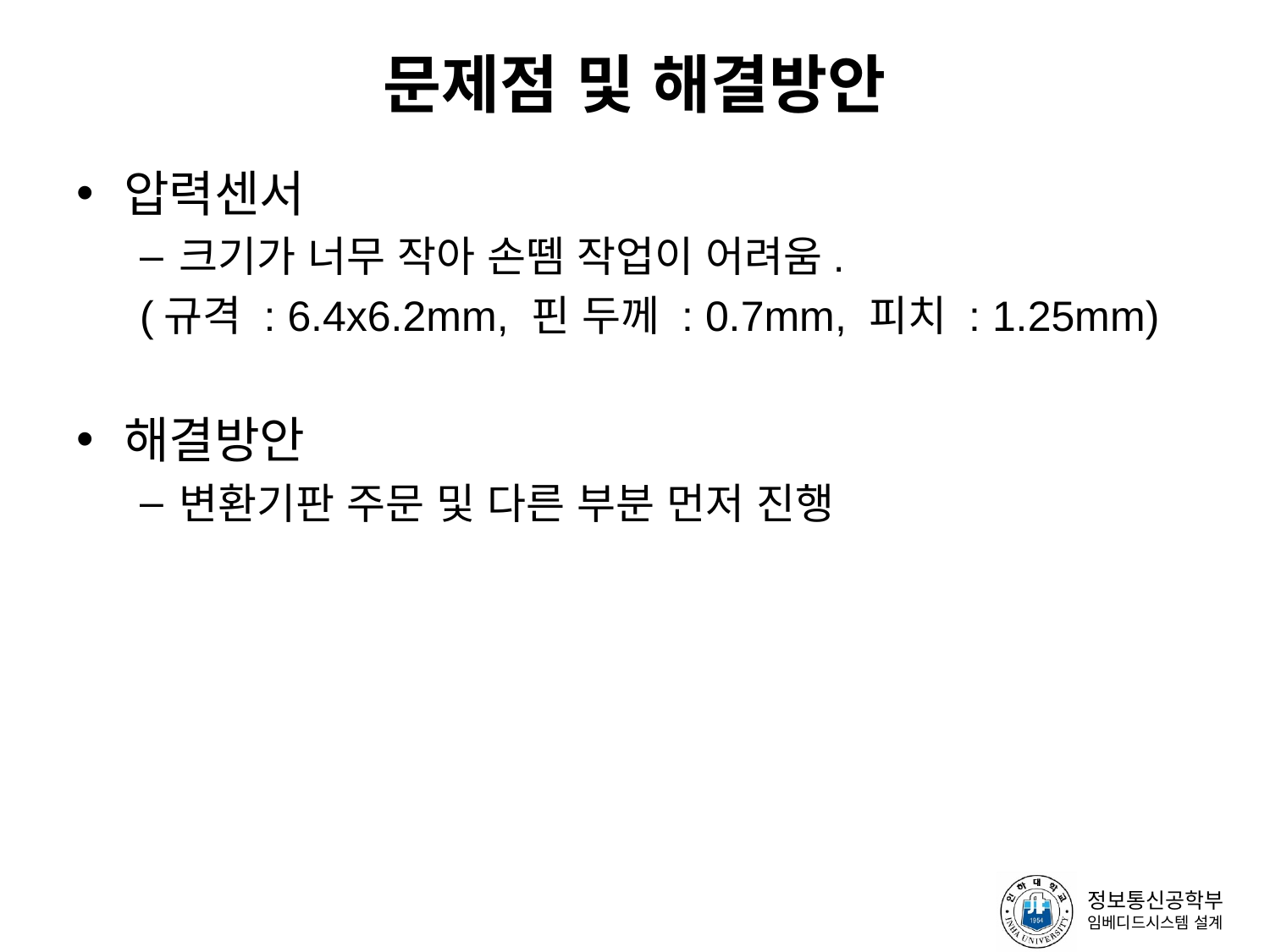

# 문제점 및 해결방안
압력센서
크기가 너무 작아 손뗌 작업이 어려움.
(규격 : 6.4x6.2mm, 핀 두께 : 0.7mm, 피치 : 1.25mm)

해결방안
변환기판 주문 및 다른 부분 먼저 진행